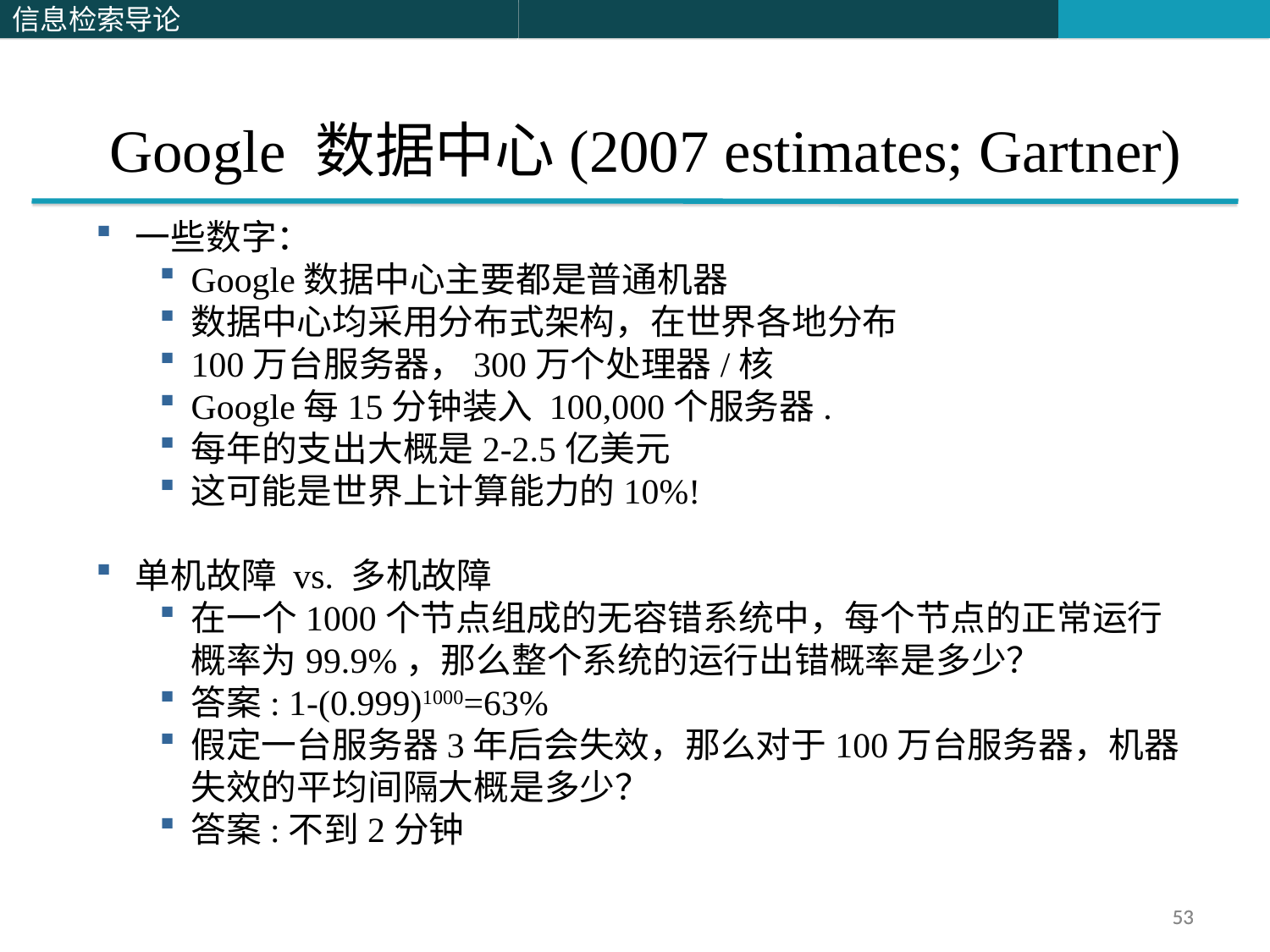

Google 数据中心(2007 estimates; Gartner)

一些数字：
Google数据中心主要都是普通机器
数据中心均采用分布式架构，在世界各地分布
100万台服务器，300万个处理器/核
Google每15分钟装入 100,000个服务器.
每年的支出大概是2-2.5亿美元
这可能是世界上计算能力的10%!

单机故障 vs. 多机故障
在一个1000个节点组成的无容错系统中，每个节点的正常运行概率为99.9%，那么整个系统的运行出错概率是多少？
答案: 1-(0.999)1000=63%
假定一台服务器3年后会失效，那么对于100万台服务器，机器失效的平均间隔大概是多少？
答案:不到2分钟
53
53